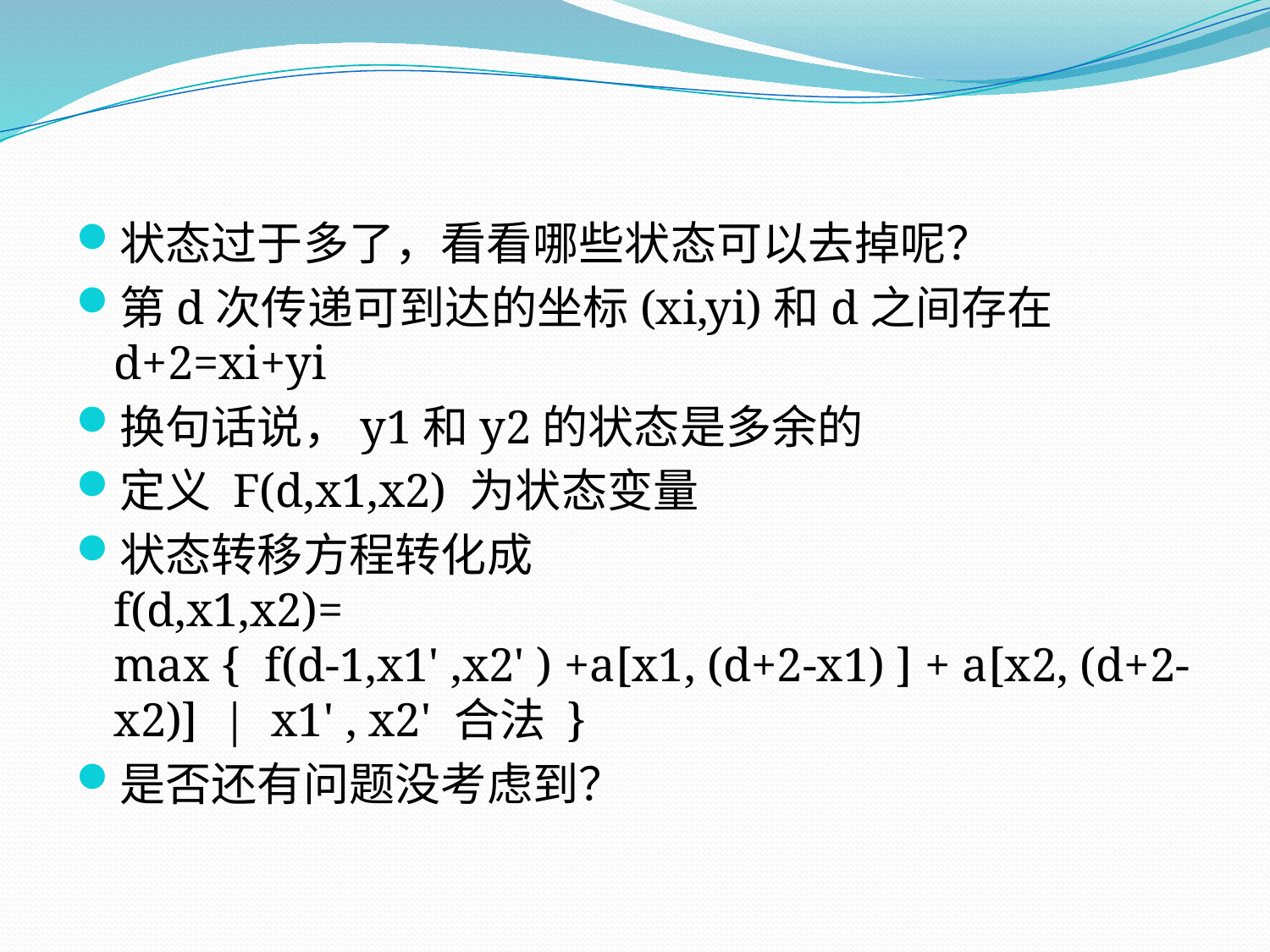

状态过于多了，看看哪些状态可以去掉呢？
第d次传递可到达的坐标(xi,yi)和d之间存在d+2=xi+yi
换句话说，y1和y2的状态是多余的
定义 F(d,x1,x2) 为状态变量
状态转移方程转化成
f(d,x1,x2)=
max {  f(d-1,x1' ,x2' ) +a[x1, (d+2-x1) ] + a[x2, (d+2-x2)]  |  x1' , x2' 合法 }
是否还有问题没考虑到？